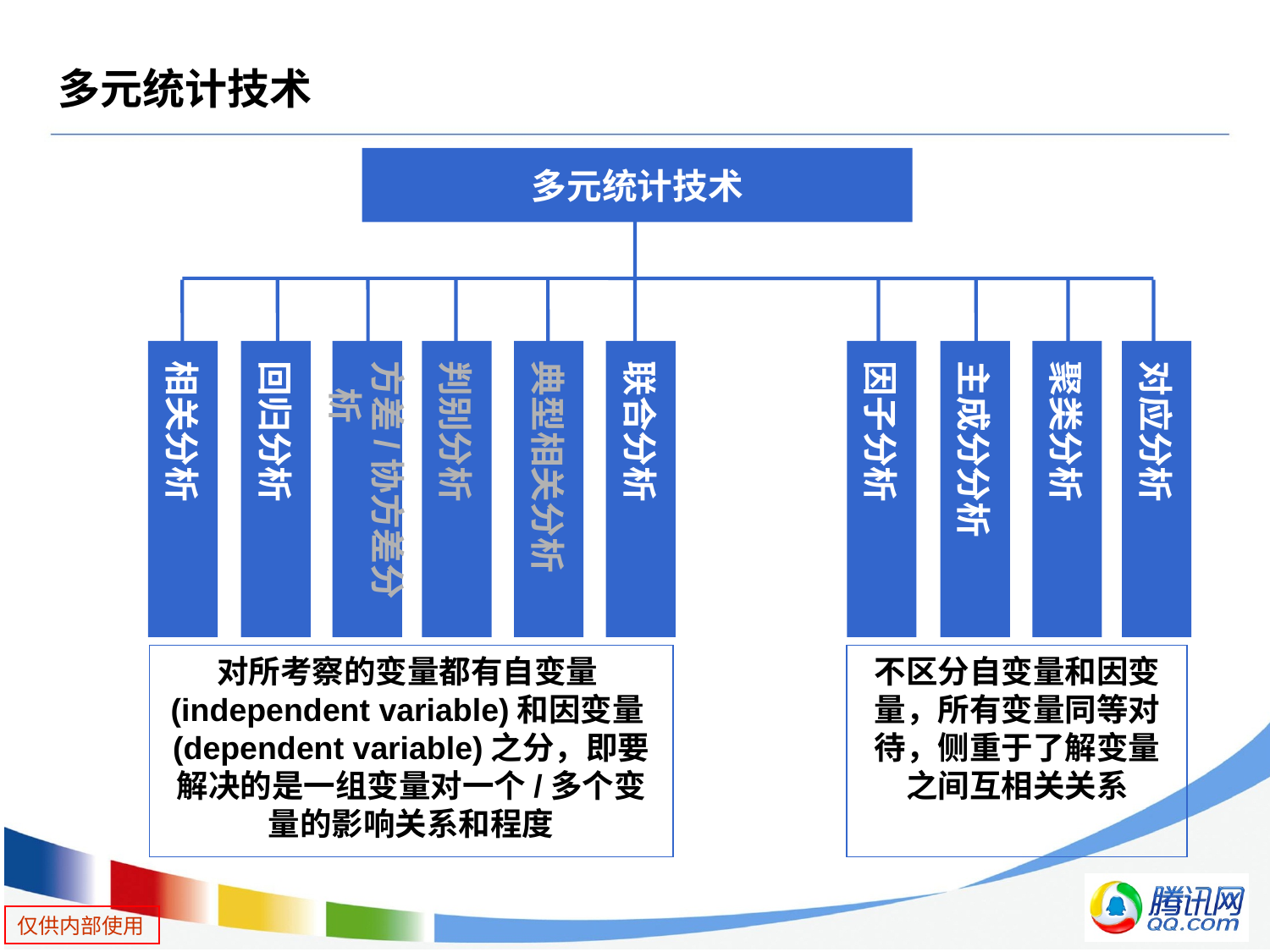

# 多元统计技术
多元统计技术

相关分析
回归分析
方差/协方差分析
判别分析
典型相关分析
联合分析
因子分析
主成分分析
聚类分析
对应分析
对所考察的变量都有自变量(independent variable)和因变量(dependent variable)之分，即要解决的是一组变量对一个/多个变量的影响关系和程度
不区分自变量和因变量，所有变量同等对待，侧重于了解变量之间互相关关系